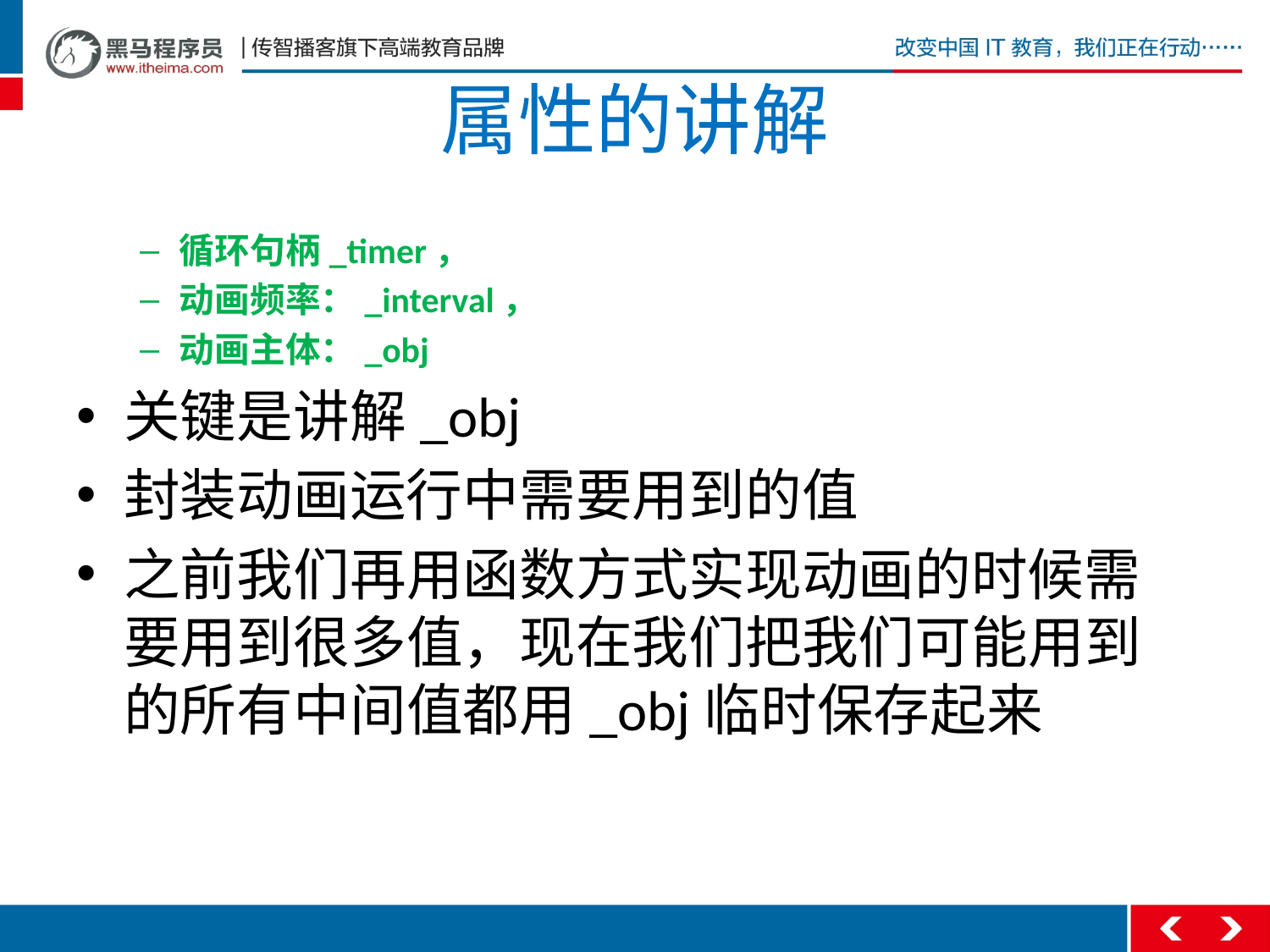

# 属性的讲解
循环句柄_timer，
动画频率：_interval，
动画主体：_obj
关键是讲解_obj
封装动画运行中需要用到的值
之前我们再用函数方式实现动画的时候需要用到很多值，现在我们把我们可能用到的所有中间值都用_obj临时保存起来